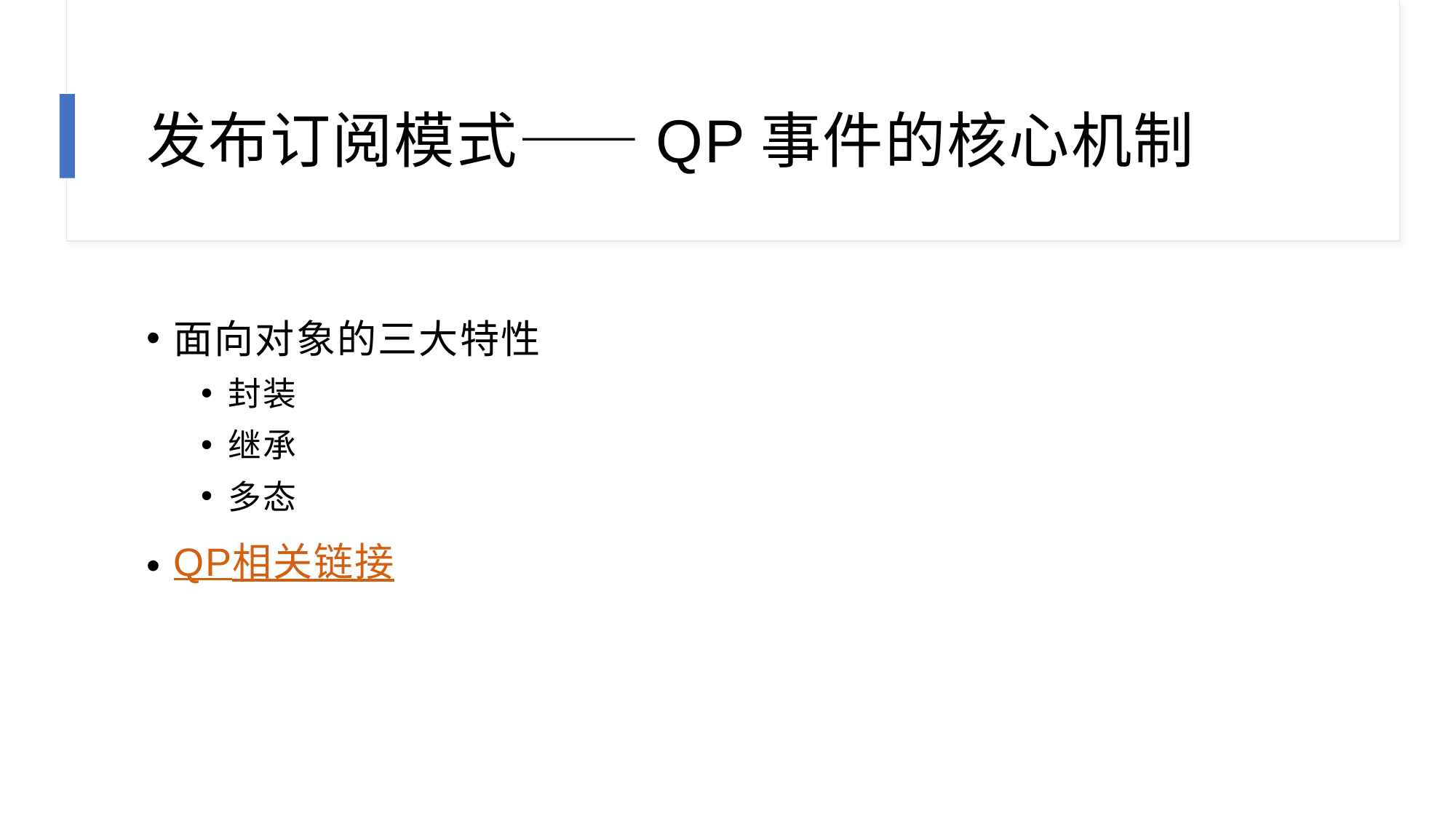

# 发布订阅模式——QP事件的核心机制
面向对象的三大特性
封装
继承
多态
QP相关链接